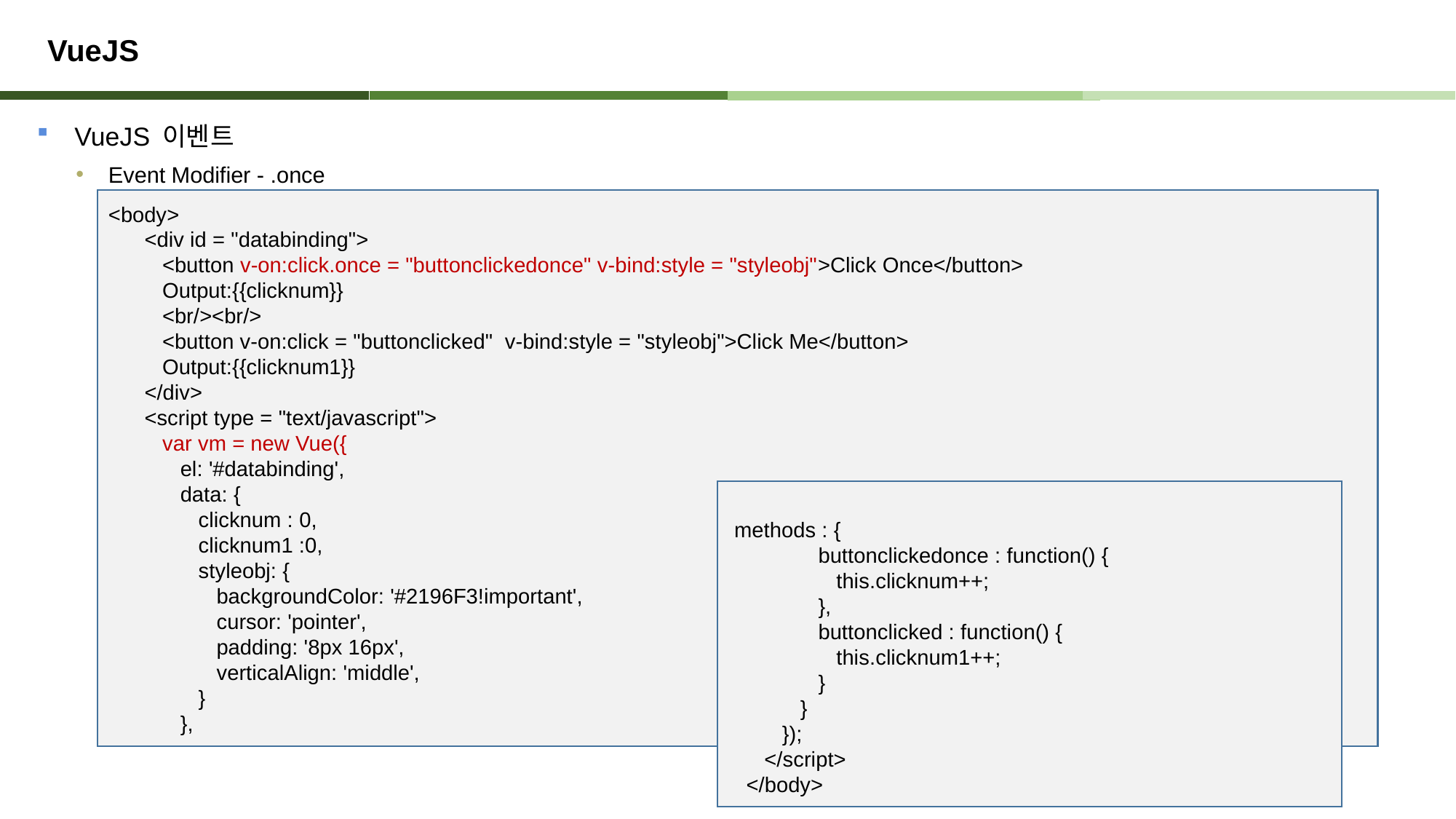

# VueJS
VueJS 이벤트
  Event Modifier - .once

<body>
      <div id = "databinding">
         <button v-on:click.once = "buttonclickedonce" v-bind:style = "styleobj">Click Once</button>
         Output:{{clicknum}}
         <br/><br/>
         <button v-on:click = "buttonclicked"  v-bind:style = "styleobj">Click Me</button>
         Output:{{clicknum1}}
      </div>
      <script type = "text/javascript">
         var vm = new Vue({
            el: '#databinding',
            data: {
               clicknum : 0,
               clicknum1 :0,
               styleobj: {
                  backgroundColor: '#2196F3!important',
                  cursor: 'pointer',
                  padding: '8px 16px',
                  verticalAlign: 'middle',
               }
            },

 methods : {
               buttonclickedonce : function() {
                  this.clicknum++;
               },
               buttonclicked : function() {
                  this.clicknum1++;
               }
            }
         });
      </script>
   </body>